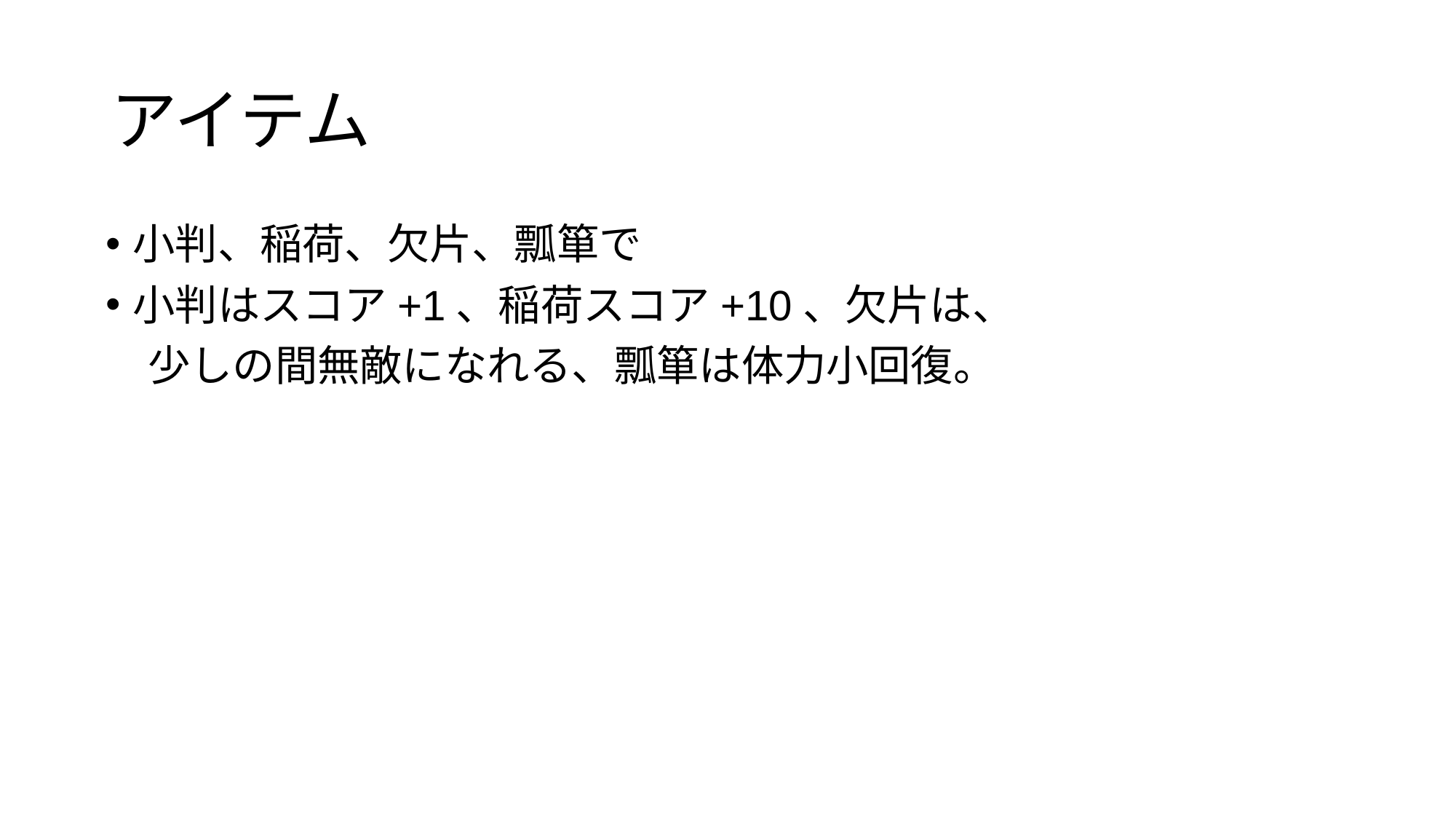

# アイテム
小判、稲荷、欠片、瓢箪で
小判はスコア+1、稲荷スコア+10、欠片は、
　少しの間無敵になれる、瓢箪は体力小回復。